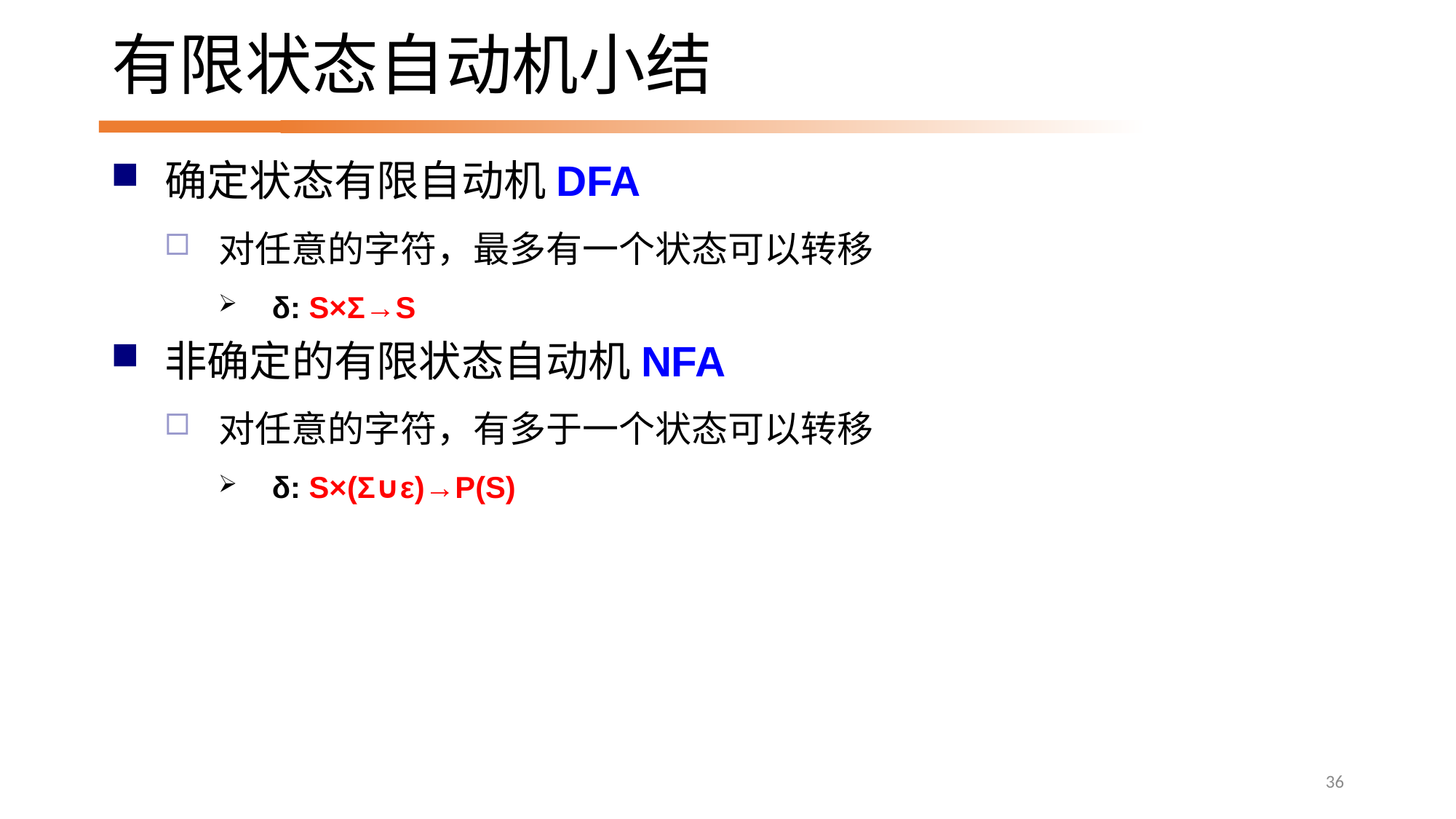

# 有限状态自动机小结
确定状态有限自动机DFA
对任意的字符，最多有一个状态可以转移
δ: S×Σ→S
非确定的有限状态自动机NFA
对任意的字符，有多于一个状态可以转移
δ: S×(Σ∪ε)→P(S)
36